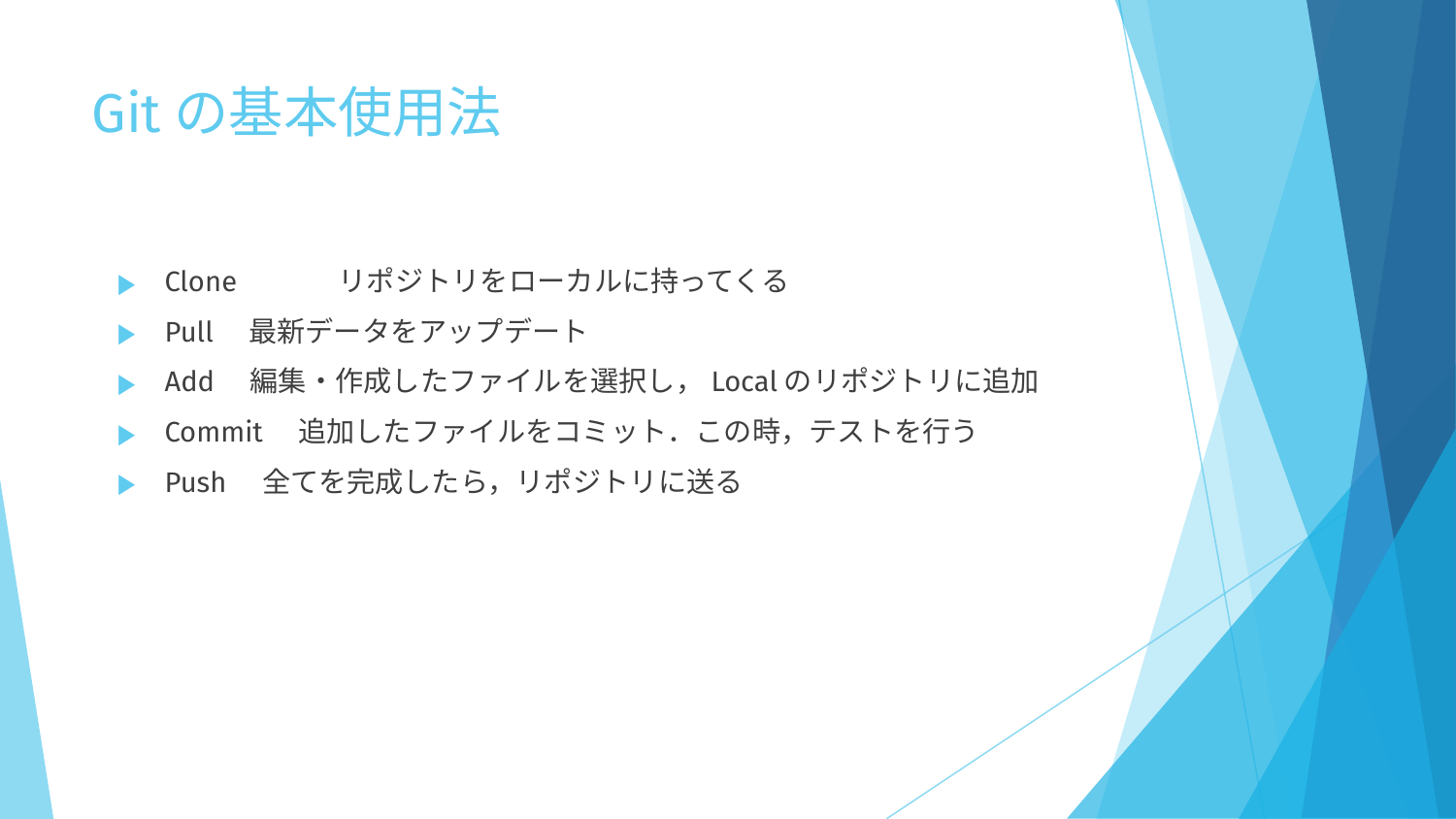

# Gitの基本使用法
Clone	　リポジトリをローカルに持ってくる
Pull　最新データをアップデート
Add　編集・作成したファイルを選択し，Localのリポジトリに追加
Commit　追加したファイルをコミット．この時，テストを行う
Push　全てを完成したら，リポジトリに送る